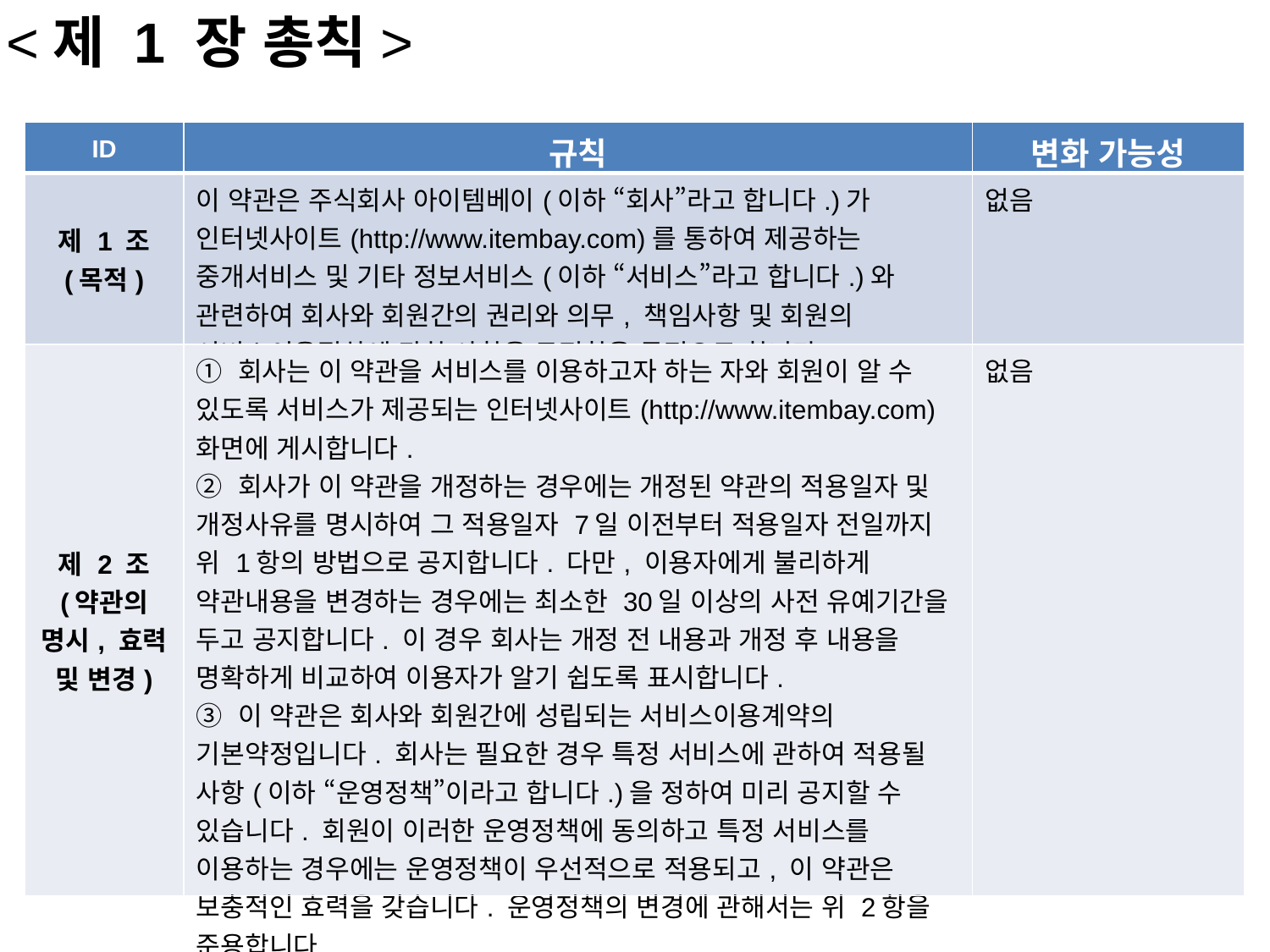

<제 1 장 총칙>
| ID | 규칙 | 변화 가능성 |
| --- | --- | --- |
| 제 1 조 (목적) | 이 약관은 주식회사 아이템베이(이하 “회사”라고 합니다.)가 인터넷사이트(http://www.itembay.com)를 통하여 제공하는 중개서비스 및 기타 정보서비스(이하 “서비스”라고 합니다.)와 관련하여 회사와 회원간의 권리와 의무, 책임사항 및 회원의 서비스이용절차에 관한 사항을 규정함을 목적으로 합니다. | 없음 |
| 제 2 조 (약관의 명시, 효력 및 변경) | ① 회사는 이 약관을 서비스를 이용하고자 하는 자와 회원이 알 수 있도록 서비스가 제공되는 인터넷사이트(http://www.itembay.com) 화면에 게시합니다. ② 회사가 이 약관을 개정하는 경우에는 개정된 약관의 적용일자 및 개정사유를 명시하여 그 적용일자 7일 이전부터 적용일자 전일까지 위 1항의 방법으로 공지합니다. 다만, 이용자에게 불리하게 약관내용을 변경하는 경우에는 최소한 30일 이상의 사전 유예기간을 두고 공지합니다. 이 경우 회사는 개정 전 내용과 개정 후 내용을 명확하게 비교하여 이용자가 알기 쉽도록 표시합니다. ③ 이 약관은 회사와 회원간에 성립되는 서비스이용계약의 기본약정입니다. 회사는 필요한 경우 특정 서비스에 관하여 적용될 사항(이하 “운영정책”이라고 합니다.)을 정하여 미리 공지할 수 있습니다. 회원이 이러한 운영정책에 동의하고 특정 서비스를 이용하는 경우에는 운영정책이 우선적으로 적용되고, 이 약관은 보충적인 효력을 갖습니다. 운영정책의 변경에 관해서는 위 2항을 준용합니다. | 없음 |